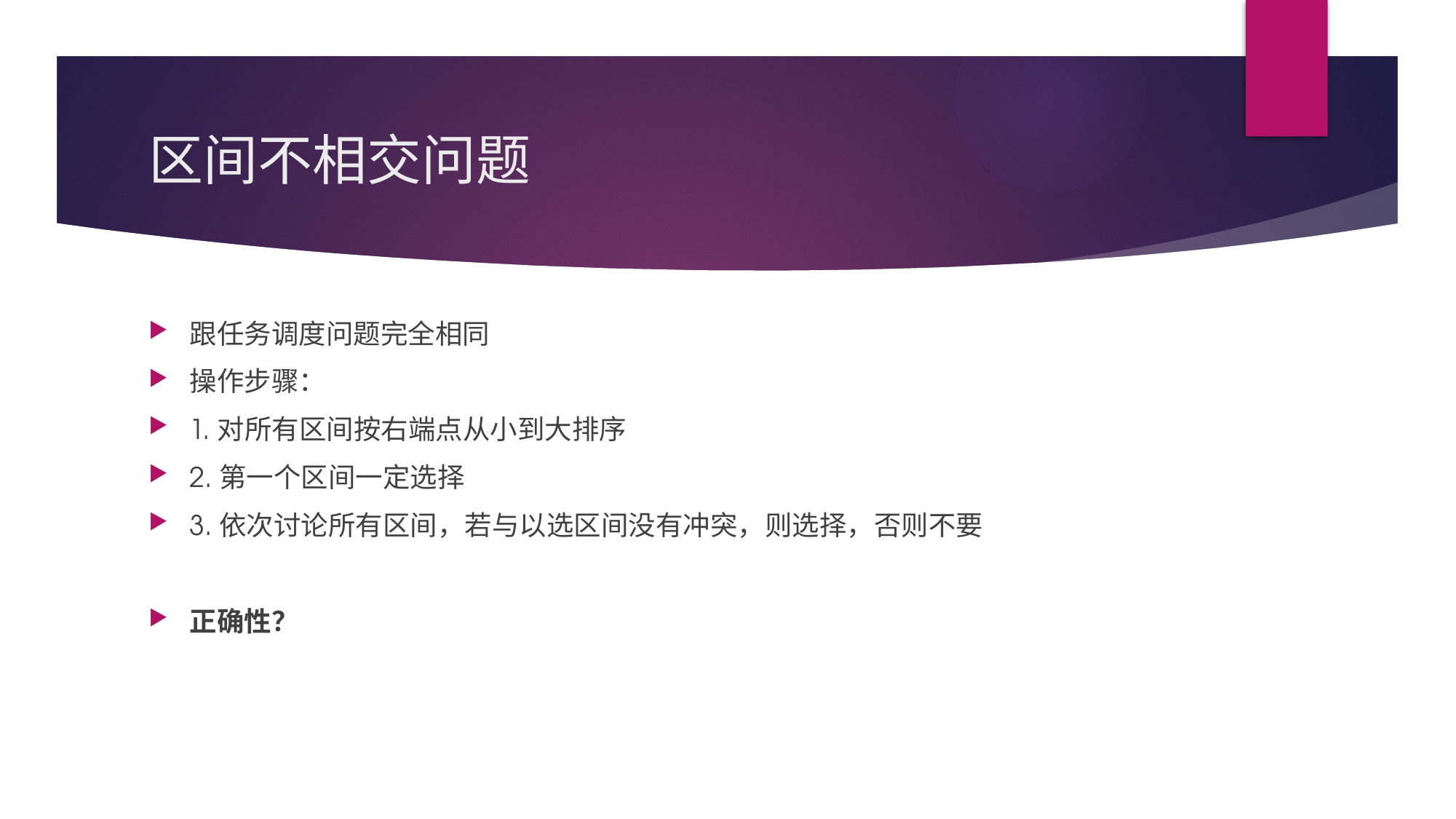

# 区间不相交问题
跟任务调度问题完全相同
操作步骤：
1.对所有区间按右端点从小到大排序
2.第一个区间一定选择
3.依次讨论所有区间，若与以选区间没有冲突，则选择，否则不要

正确性？